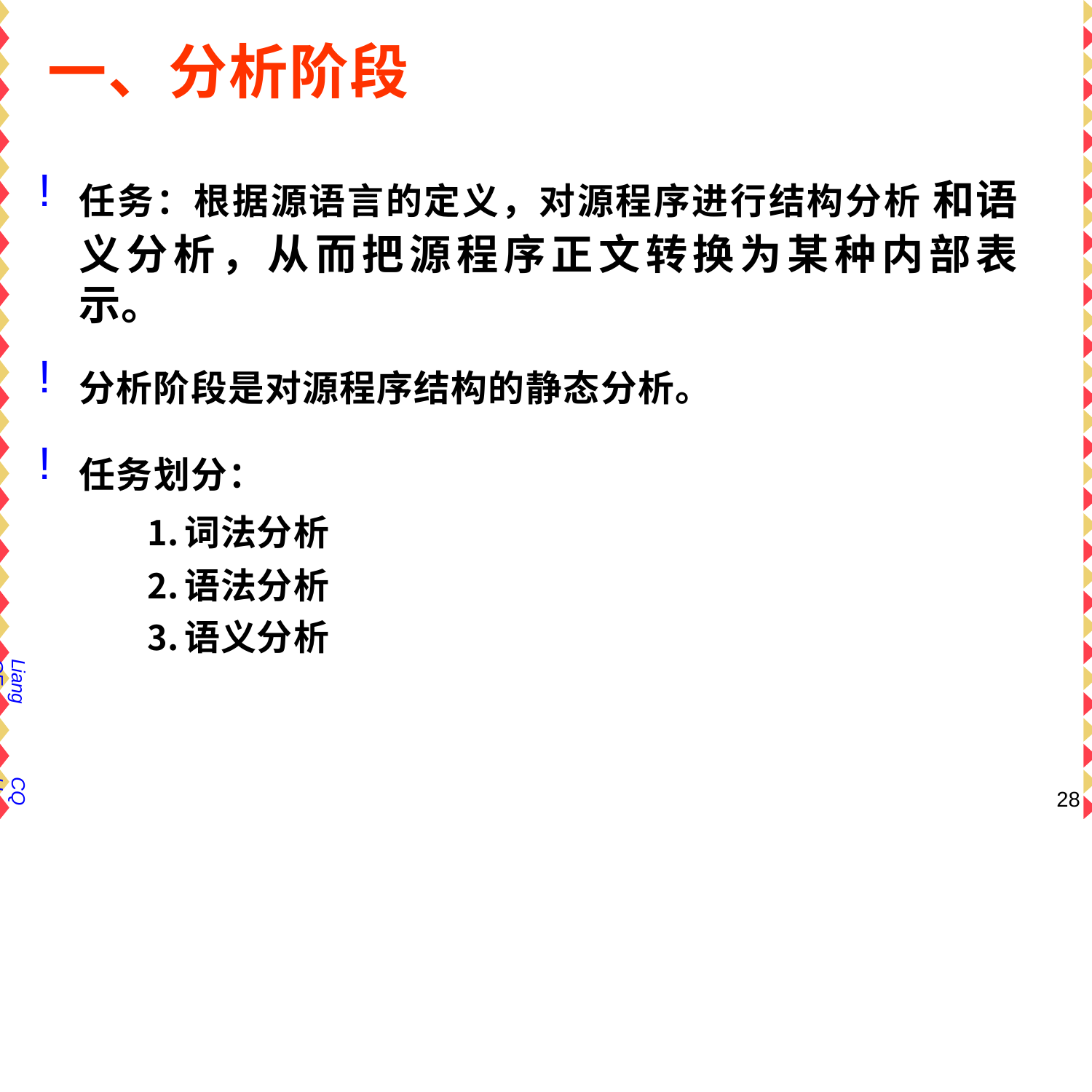

# 一、分析阶段
任务：根据源语言的定义，对源程序进行结构分析 和语义分析，从而把源程序正文转换为某种内部表 示。
分析阶段是对源程序结构的静态分析。
任务划分：
词法分析
语法分析
语义分析
Liang GE
CQU
28